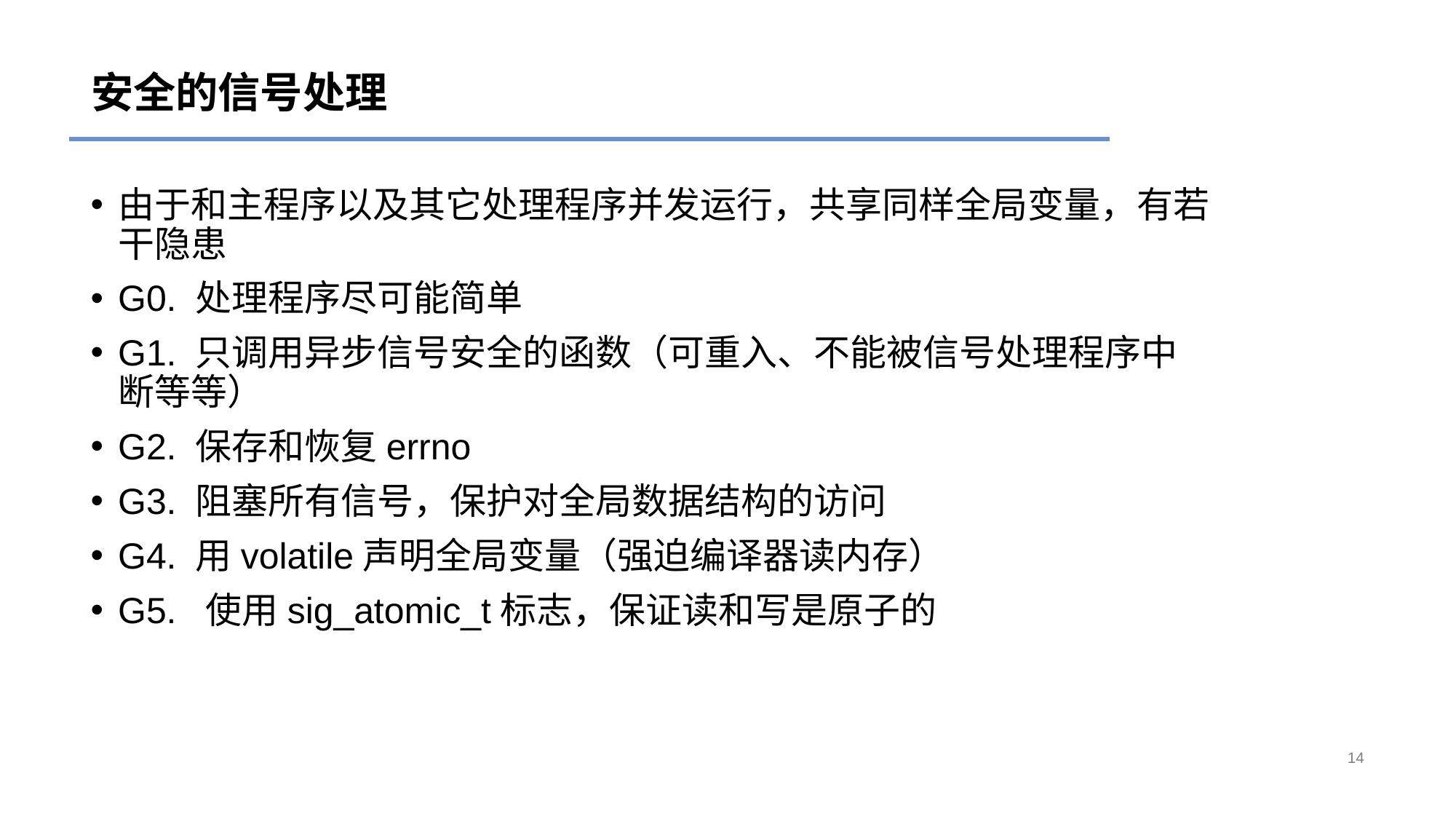

# 安全的信号处理
由于和主程序以及其它处理程序并发运行，共享同样全局变量，有若干隐患
G0. 处理程序尽可能简单
G1. 只调用异步信号安全的函数（可重入、不能被信号处理程序中断等等）
G2. 保存和恢复errno
G3. 阻塞所有信号，保护对全局数据结构的访问
G4. 用volatile声明全局变量（强迫编译器读内存）
G5.  使用sig_atomic_t标志，保证读和写是原子的
14